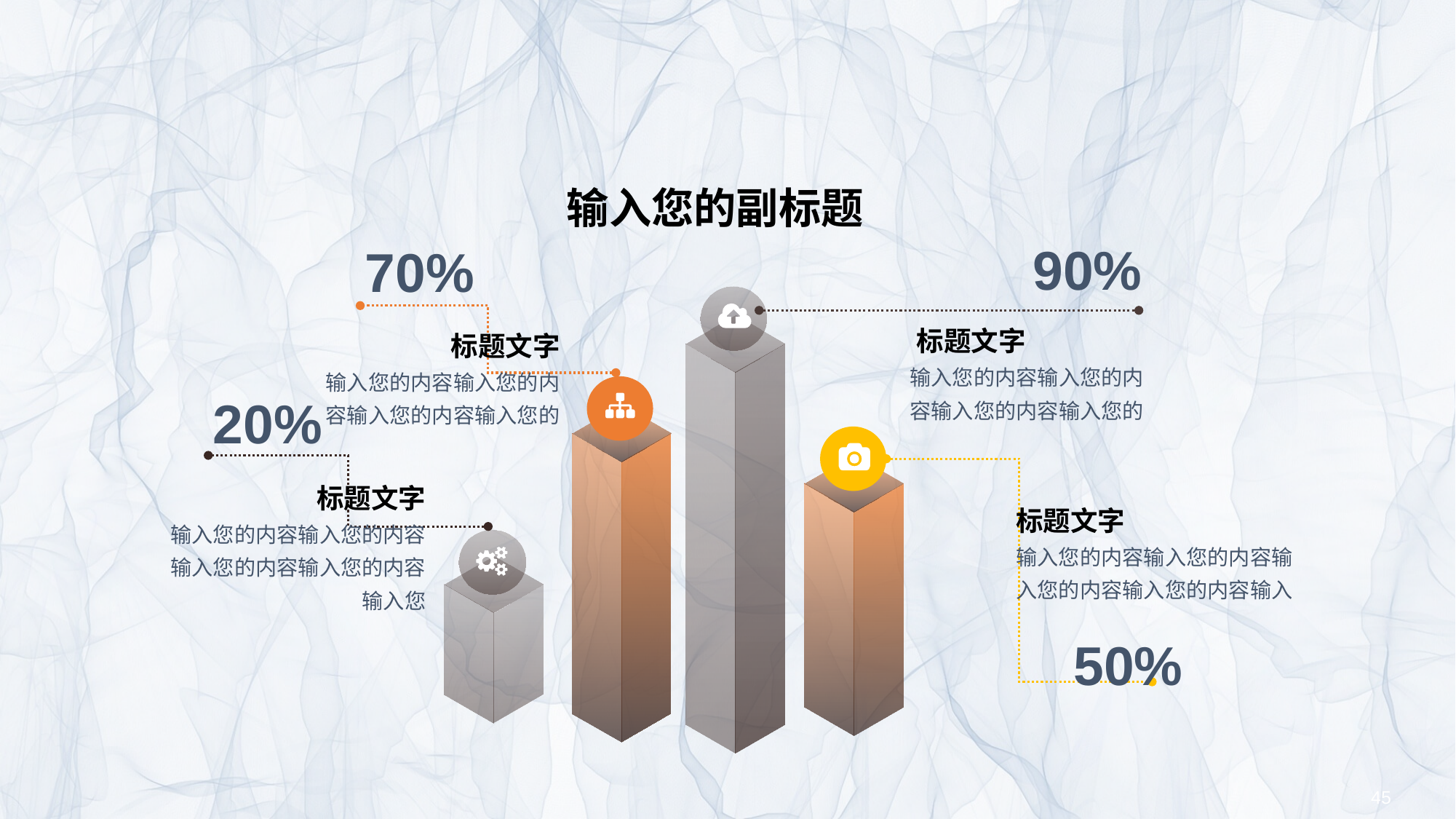

输入您的副标题
90%
   标题文字
输入您的内容输入您的内容输入您的内容输入您的
70%
标题文字
输入您的内容输入您的内容输入您的内容输入您的

20%
标题文字
输入您的内容输入您的内容输入您的内容输入您的内容输入您

标题文字
输入您的内容输入您的内容输入您的内容输入您的内容输入
50%

45